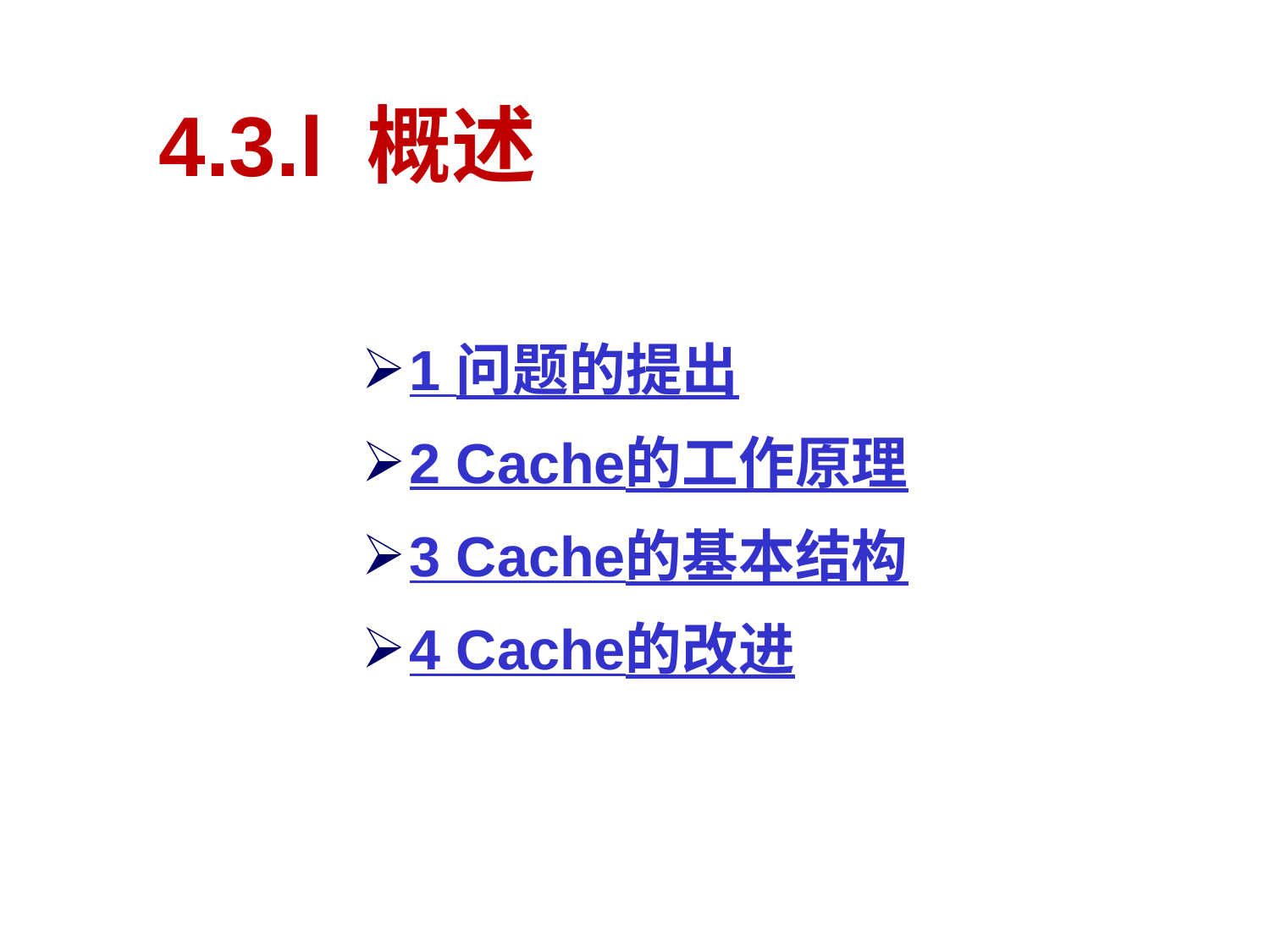

# 4.3.l 概述
1 问题的提出
2 Cache的工作原理
3 Cache的基本结构
4 Cache的改进